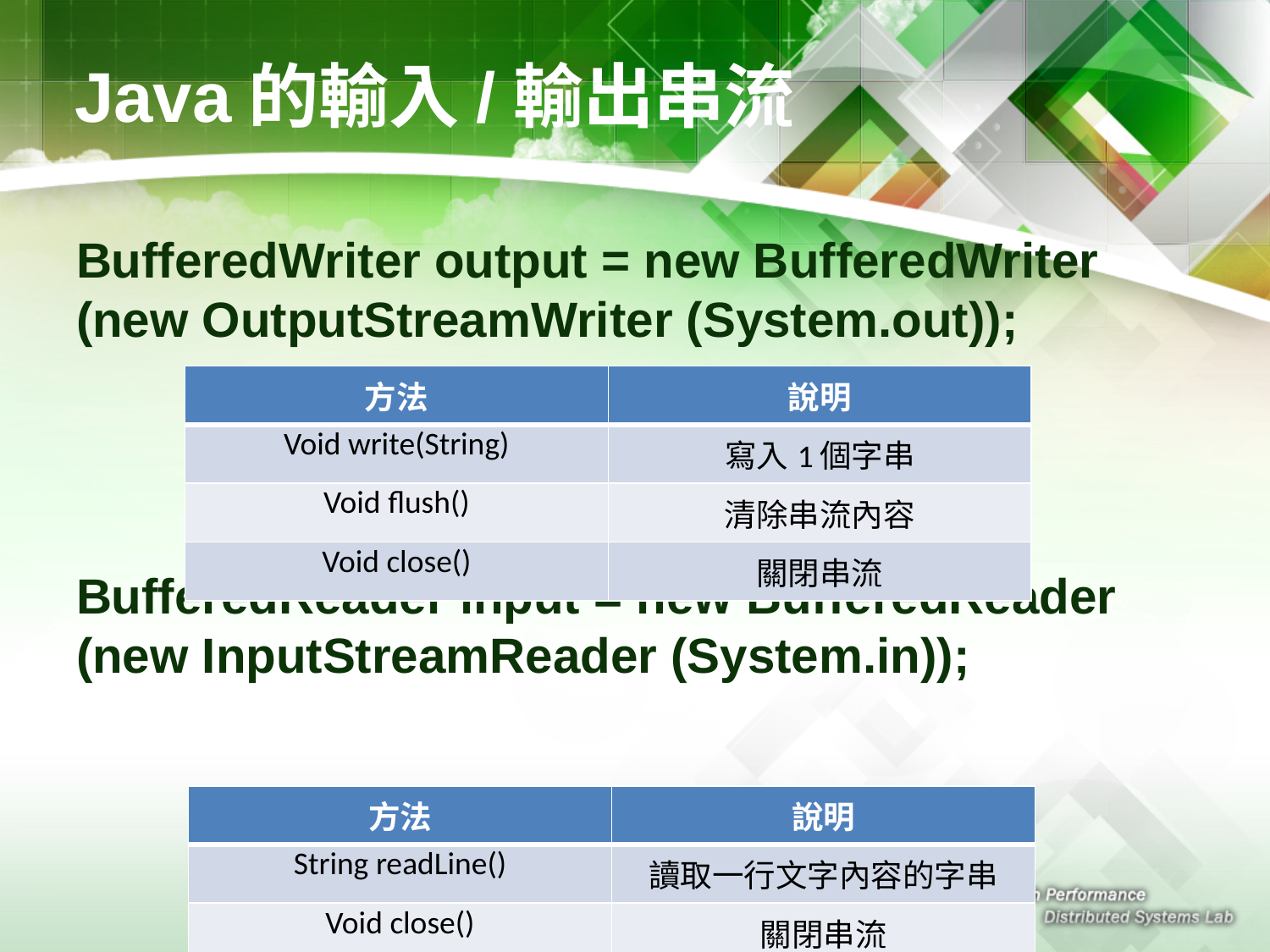

# Java的輸入/輸出串流
BufferedWriter output = new BufferedWriter (new OutputStreamWriter (System.out));

BufferedReader input = new BufferedReader (new InputStreamReader (System.in));

| 方法 | 說明 |
| --- | --- |
| Void write(String) | 寫入1個字串 |
| Void flush() | 清除串流內容 |
| Void close() | 關閉串流 |
| 方法 | 說明 |
| --- | --- |
| String readLine() | 讀取一行文字內容的字串 |
| Void close() | 關閉串流 |